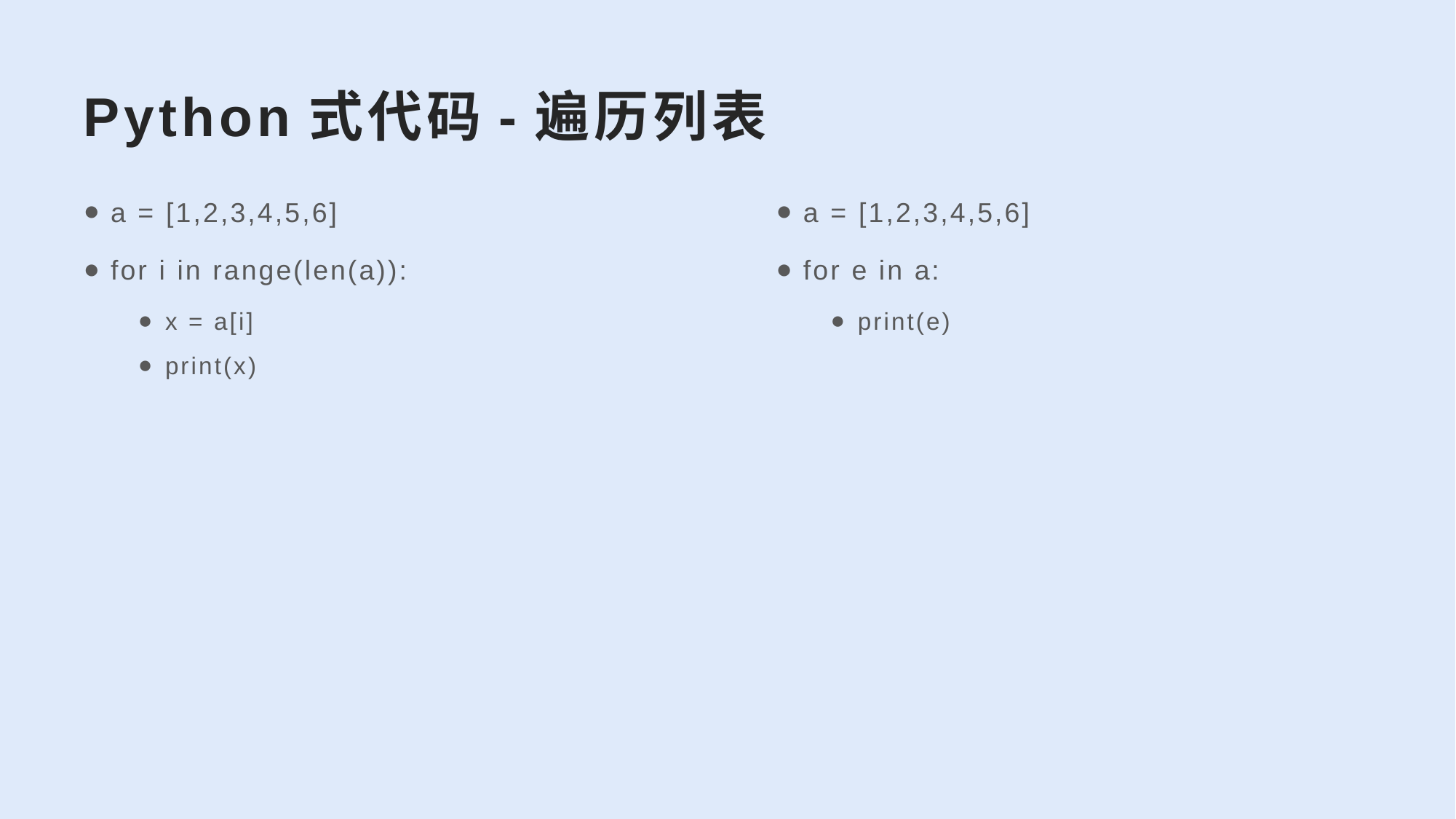

# Python式代码-遍历列表
a = [1,2,3,4,5,6]
for i in range(len(a)):
x = a[i]
print(x)
a = [1,2,3,4,5,6]
for e in a:
print(e)